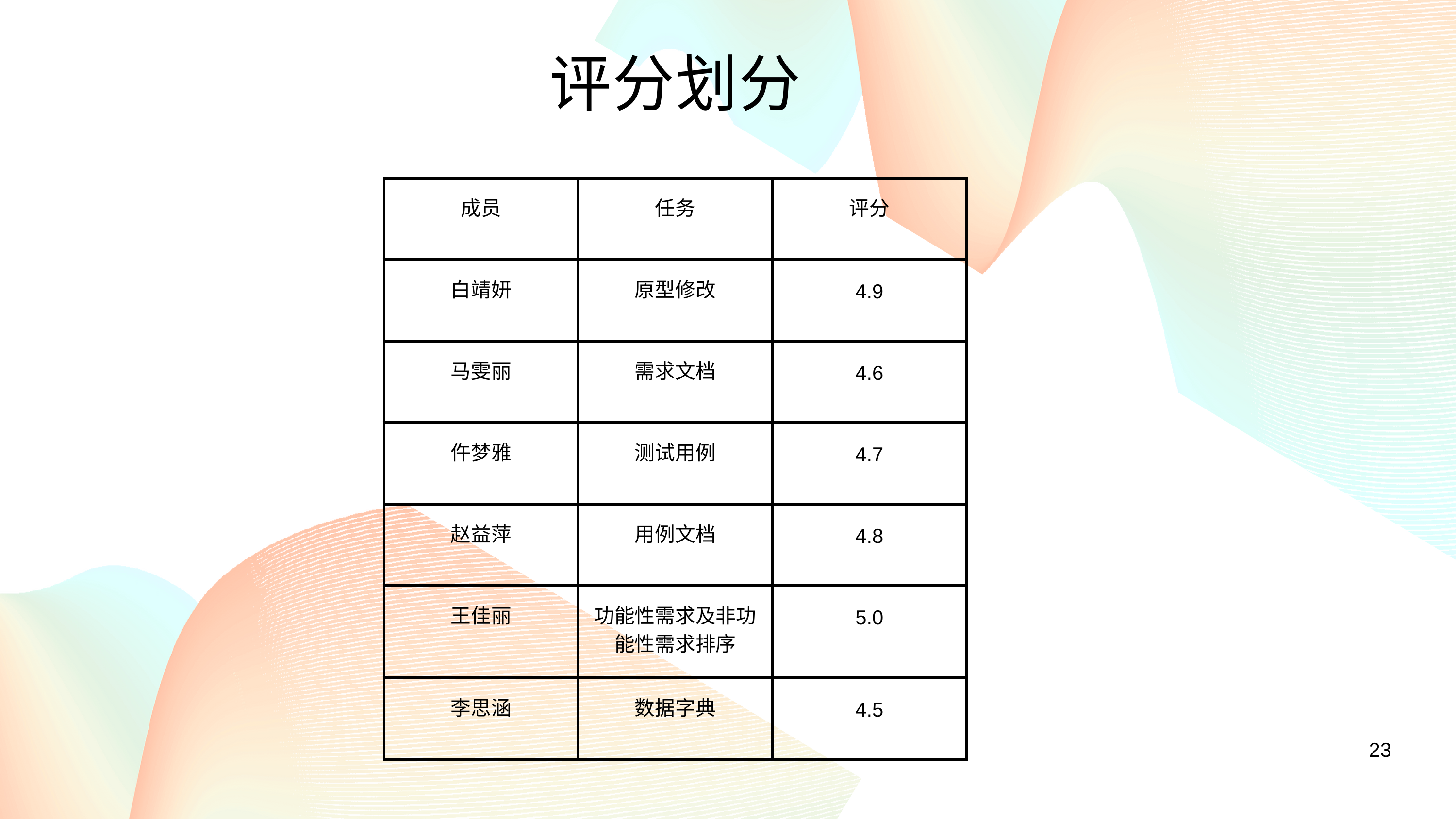

评分划分
| 成员 | 任务 | 评分 |
| --- | --- | --- |
| 白靖妍 | 原型修改 | 4.9 |
| 马雯丽 | 需求文档 | 4.6 |
| 仵梦雅 | 测试用例 | 4.7 |
| 赵益萍 | 用例文档 | 4.8 |
| 王佳丽 | 功能性需求及非功能性需求排序 | 5.0 |
| 李思涵 | 数据字典 | 4.5 |

23